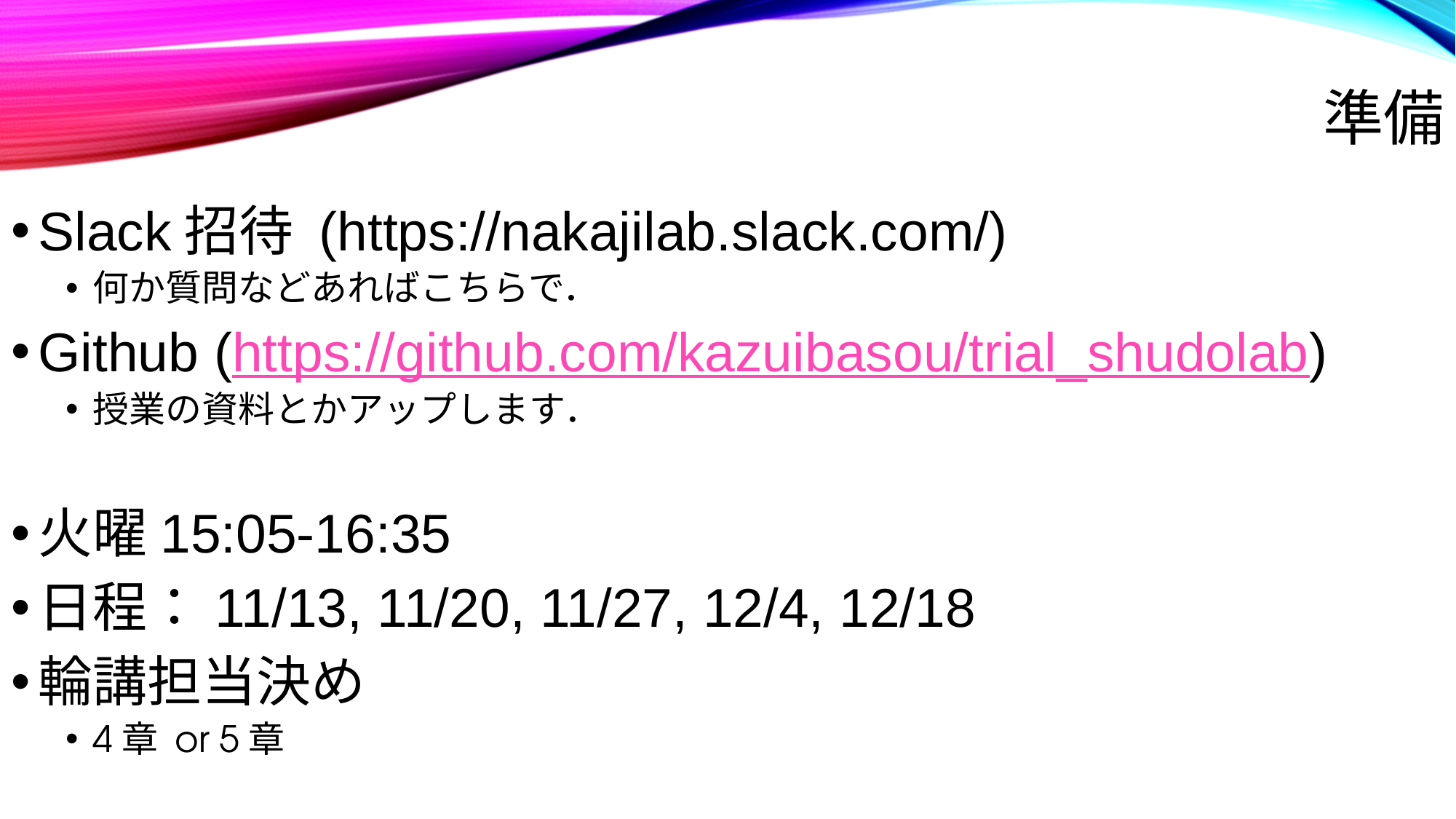

# 準備
Slack招待 (https://nakajilab.slack.com/)
何か質問などあればこちらで．
Github (https://github.com/kazuibasou/trial_shudolab)
授業の資料とかアップします．

火曜15:05-16:35
日程：11/13, 11/20, 11/27, 12/4, 12/18
輪講担当決め
4章 or 5章